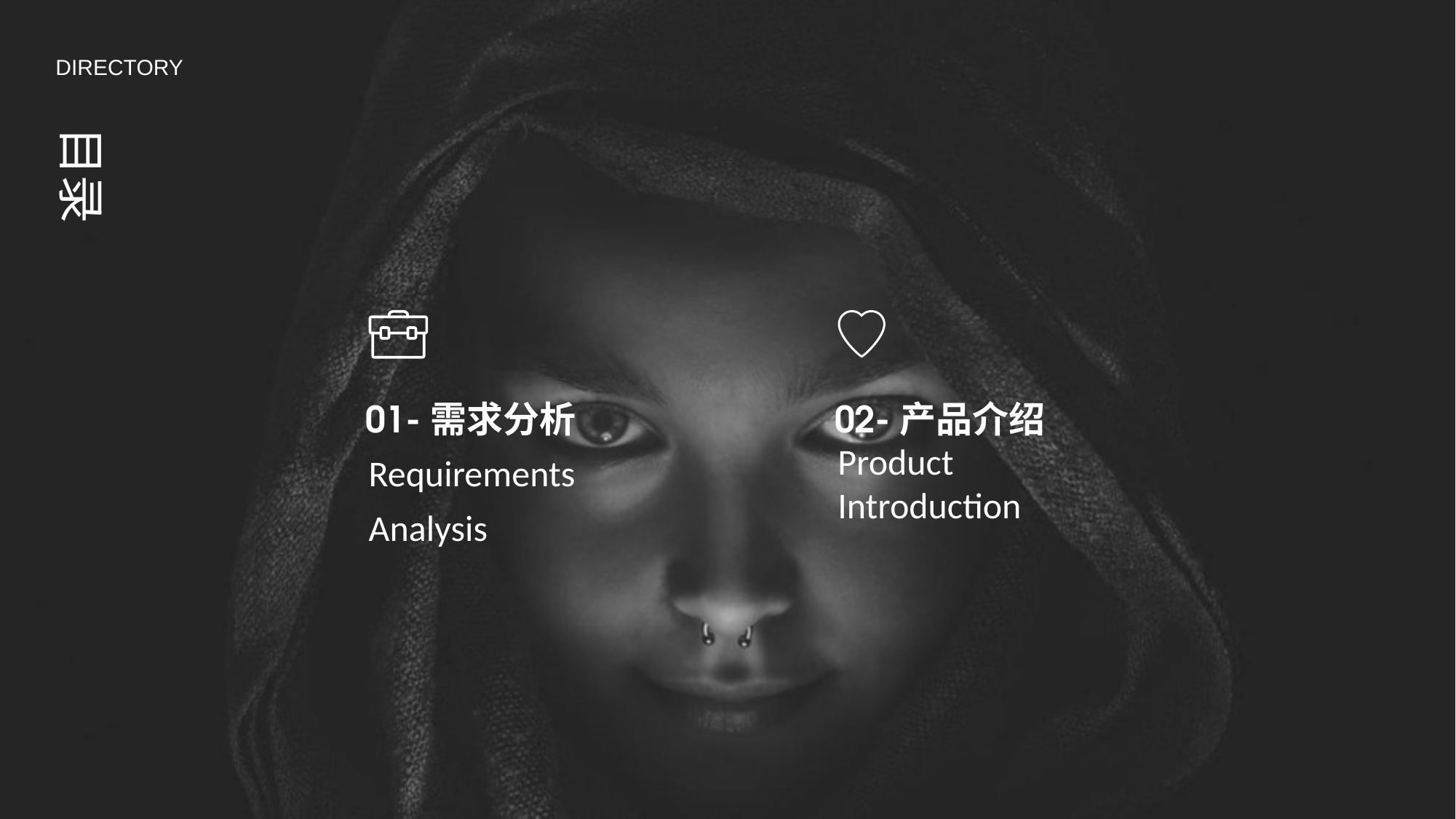

DIRECTORY
目录

01-需求分析
Requirements
Analysis

02-产品介绍
Product
Introduction